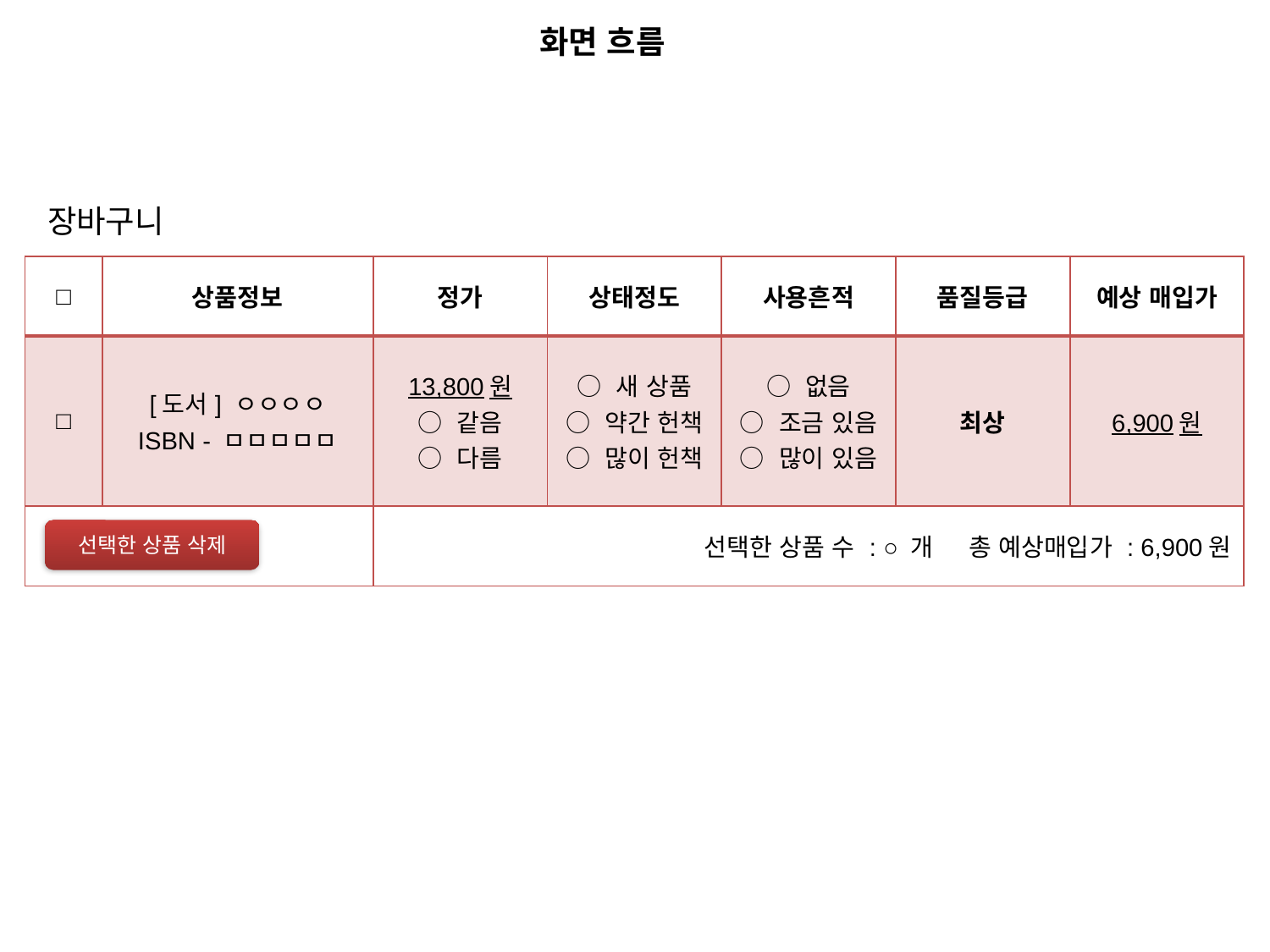

화면 흐름
장바구니
| □ | 상품정보 | 정가 | 상태정도 | 사용흔적 | 품질등급 | 예상 매입가 |
| --- | --- | --- | --- | --- | --- | --- |
| □ | [도서] ㅇㅇㅇㅇ ISBN - ㅁㅁㅁㅁㅁ | 13,800원 ○ 같음 ○ 다름 | ○ 새 상품 ○ 약간 헌책 ○ 많이 헌책 | ○ 없음 ○ 조금 있음 ○ 많이 있음 | 최상 | 6,900원 |
|  |  | 선택한 상품 수 : ○ 개 총 예상매입가 : 6,900원 |  |  |  |  |
선택한 상품 삭제